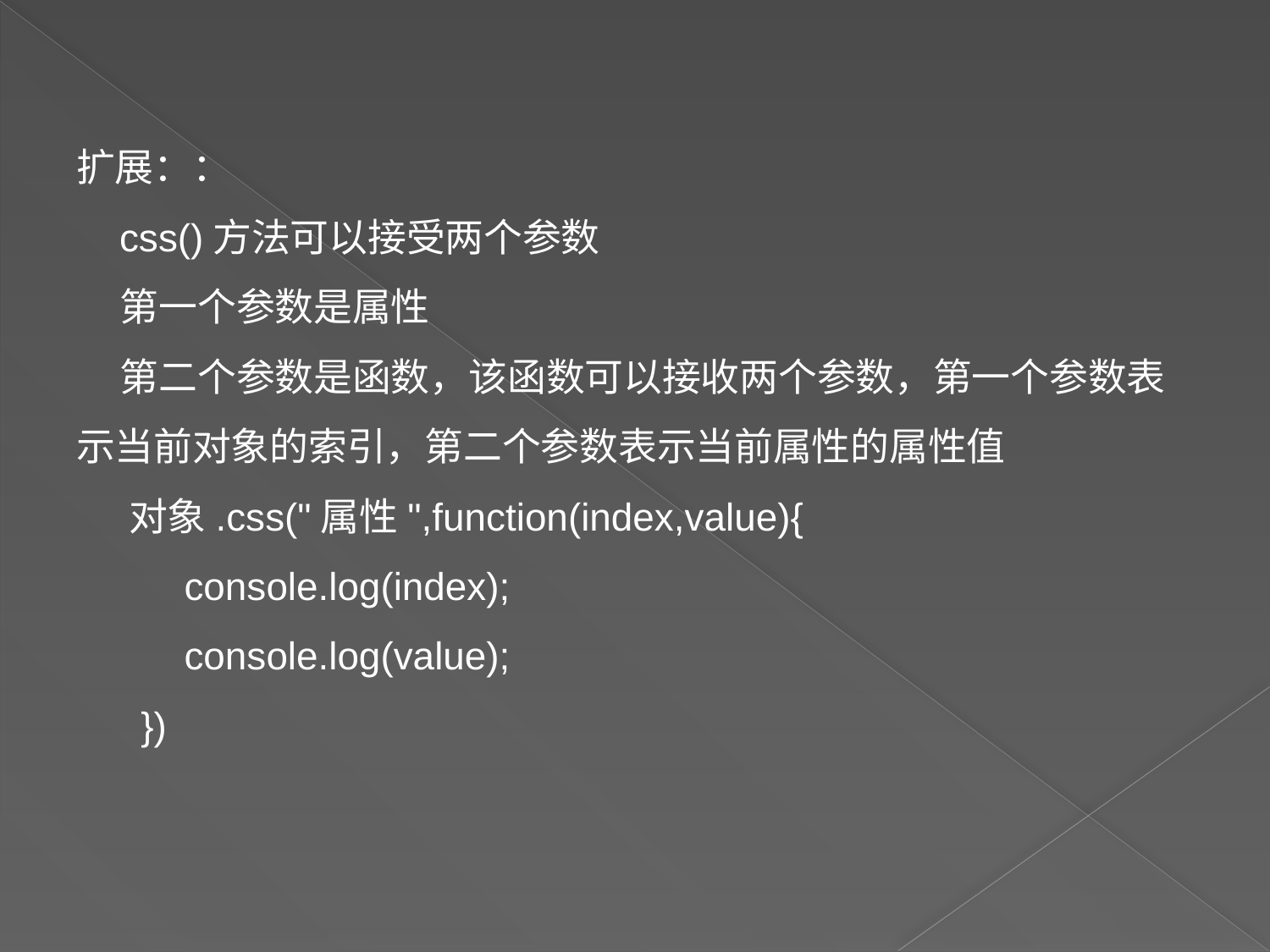

扩展：：
    css()方法可以接受两个参数
    第一个参数是属性
    第二个参数是函数，该函数可以接收两个参数，第一个参数表示当前对象的索引，第二个参数表示当前属性的属性值
     对象.css("属性",function(index,value){
          console.log(index);
          console.log(value);
      })